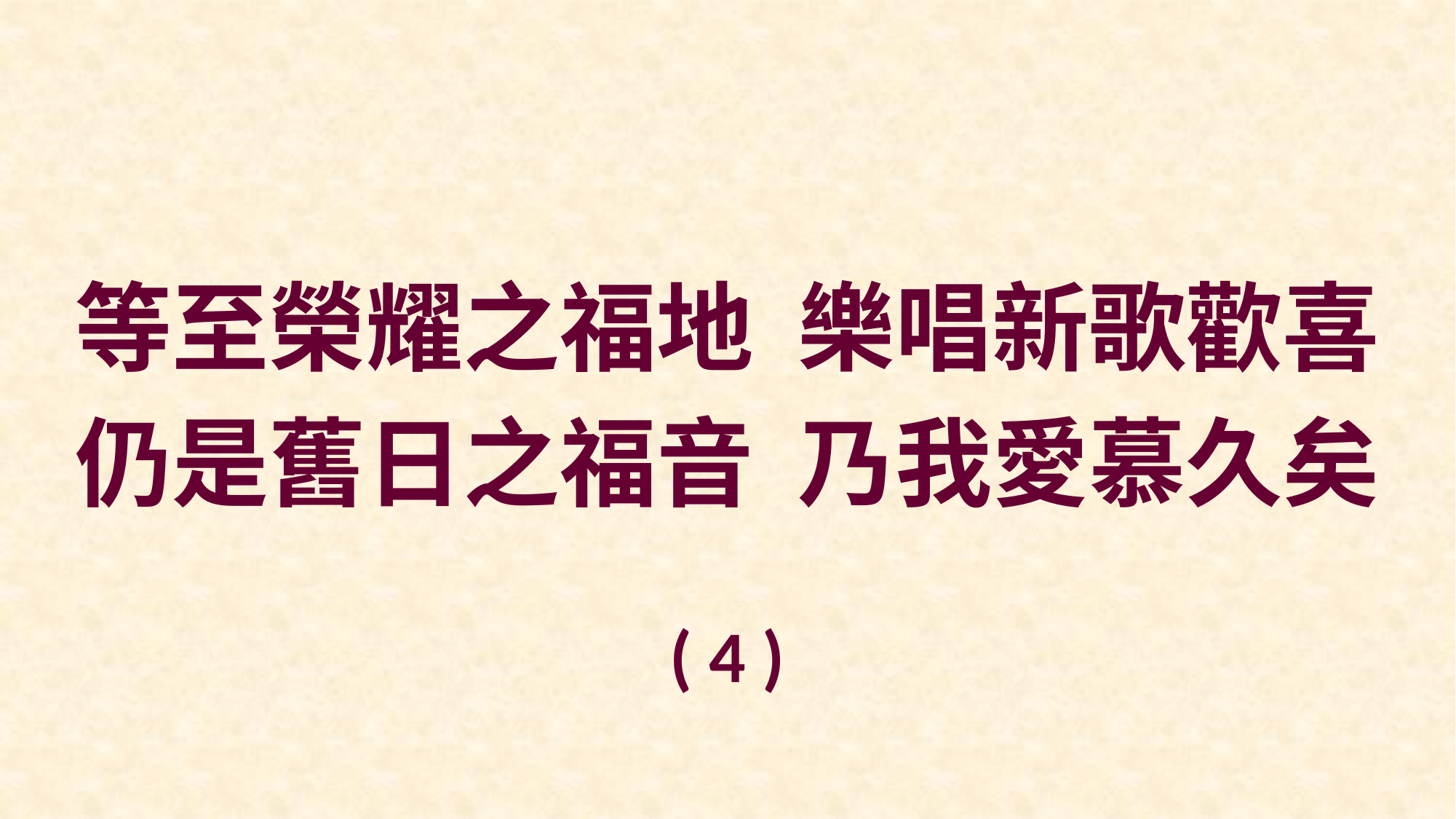

等至榮耀之福地  樂唱新歌歡喜
仍是舊日之福音  乃我愛慕久矣
( 4 )